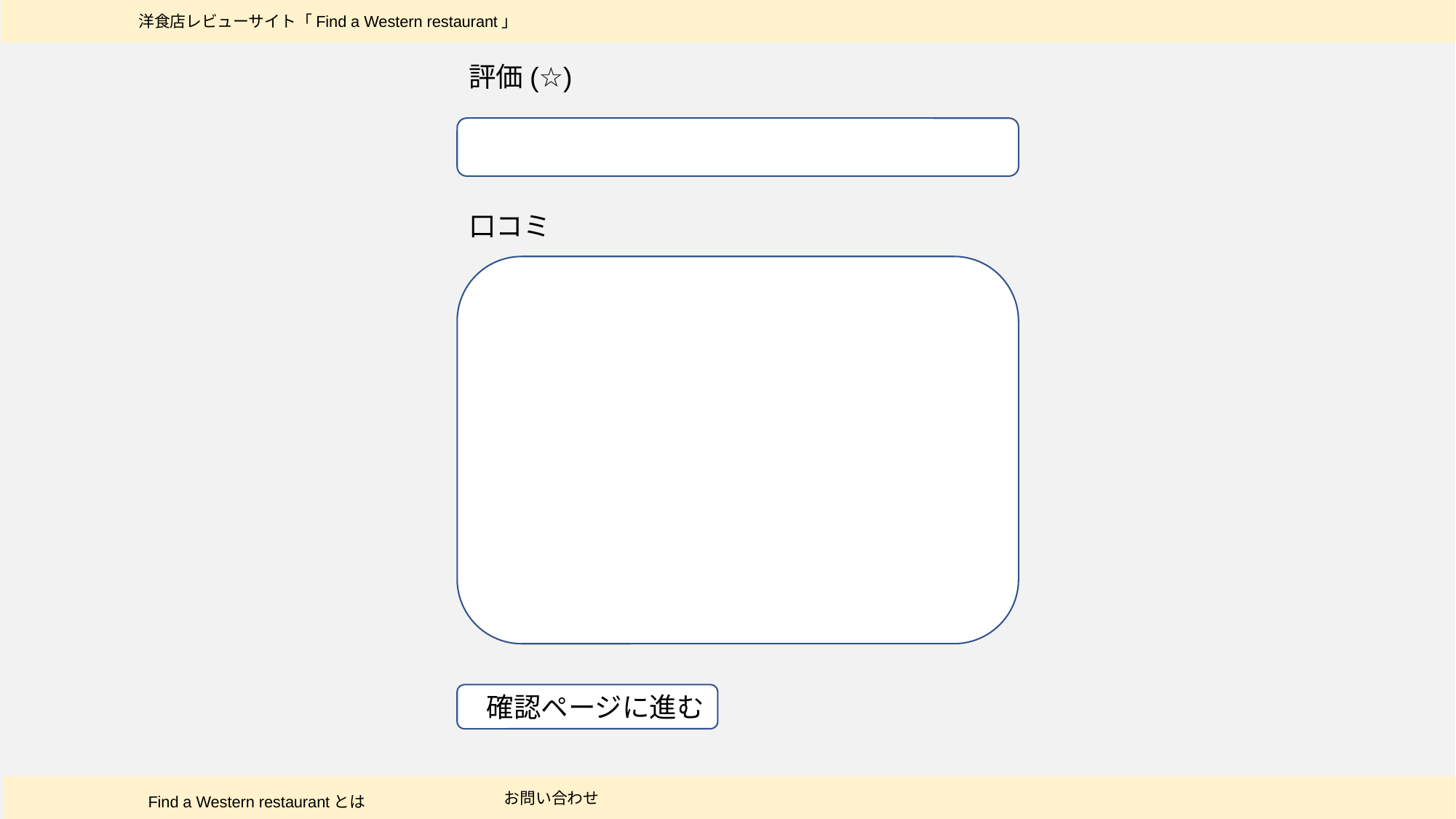

洋食店レビューサイト「Find a Western restaurant」
評価(☆)

口コミ

確認ページに進む

お問い合わせ
Find a Western restaurantとは